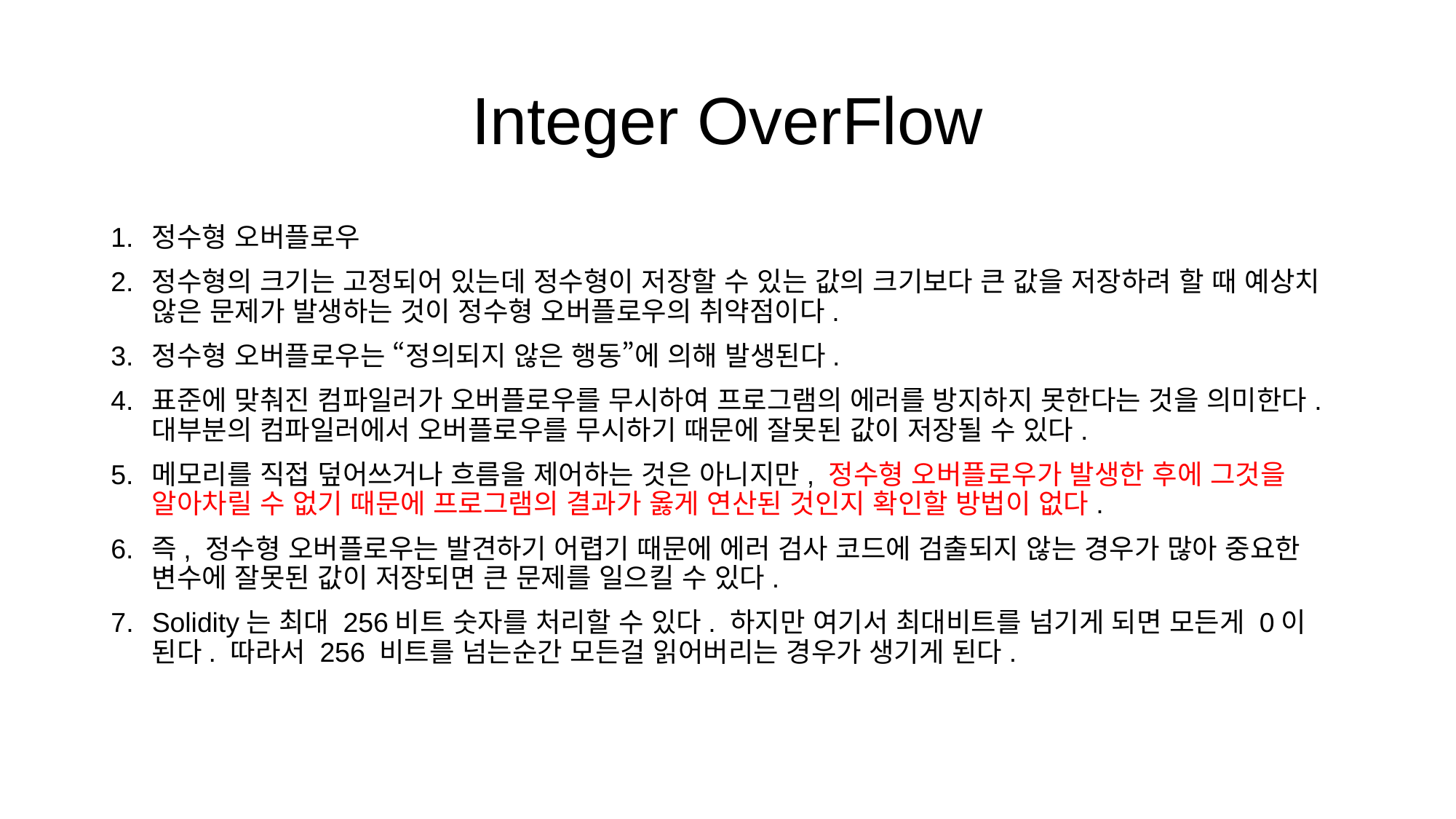

# Integer OverFlow
정수형 오버플로우
정수형의 크기는 고정되어 있는데 정수형이 저장할 수 있는 값의 크기보다 큰 값을 저장하려 할 때 예상치 않은 문제가 발생하는 것이 정수형 오버플로우의 취약점이다.
정수형 오버플로우는 “정의되지 않은 행동”에 의해 발생된다.
표준에 맞춰진 컴파일러가 오버플로우를 무시하여 프로그램의 에러를 방지하지 못한다는 것을 의미한다. 대부분의 컴파일러에서 오버플로우를 무시하기 때문에 잘못된 값이 저장될 수 있다.
메모리를 직접 덮어쓰거나 흐름을 제어하는 것은 아니지만, 정수형 오버플로우가 발생한 후에 그것을 알아차릴 수 없기 때문에 프로그램의 결과가 옳게 연산된 것인지 확인할 방법이 없다.
즉, 정수형 오버플로우는 발견하기 어렵기 때문에 에러 검사 코드에 검출되지 않는 경우가 많아 중요한 변수에 잘못된 값이 저장되면 큰 문제를 일으킬 수 있다.
Solidity는 최대 256비트 숫자를 처리할 수 있다. 하지만 여기서 최대비트를 넘기게 되면 모든게 0이 된다. 따라서 256 비트를 넘는순간 모든걸 읽어버리는 경우가 생기게 된다.